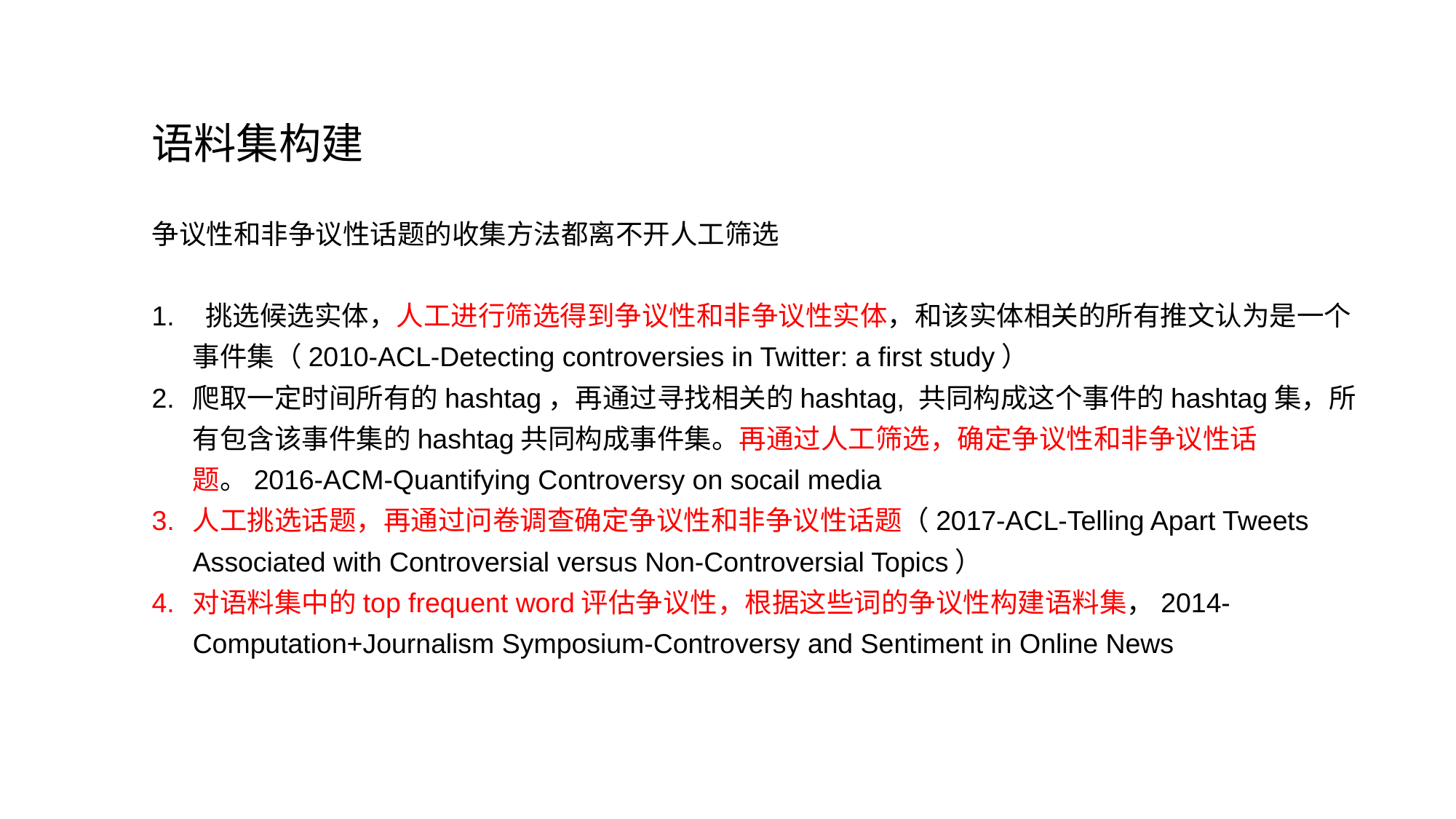

语料集构建

争议性和非争议性话题的收集方法都离不开人工筛选

 挑选候选实体，人工进行筛选得到争议性和非争议性实体，和该实体相关的所有推文认为是一个事件集（2010-ACL-Detecting controversies in Twitter: a first study）
爬取一定时间所有的hashtag，再通过寻找相关的hashtag, 共同构成这个事件的hashtag集，所有包含该事件集的hashtag共同构成事件集。再通过人工筛选，确定争议性和非争议性话题。2016-ACM-Quantifying Controversy on socail media
人工挑选话题，再通过问卷调查确定争议性和非争议性话题（2017-ACL-Telling Apart Tweets Associated with Controversial versus Non-Controversial Topics）
对语料集中的top frequent word评估争议性，根据这些词的争议性构建语料集，2014-Computation+Journalism Symposium-Controversy and Sentiment in Online News